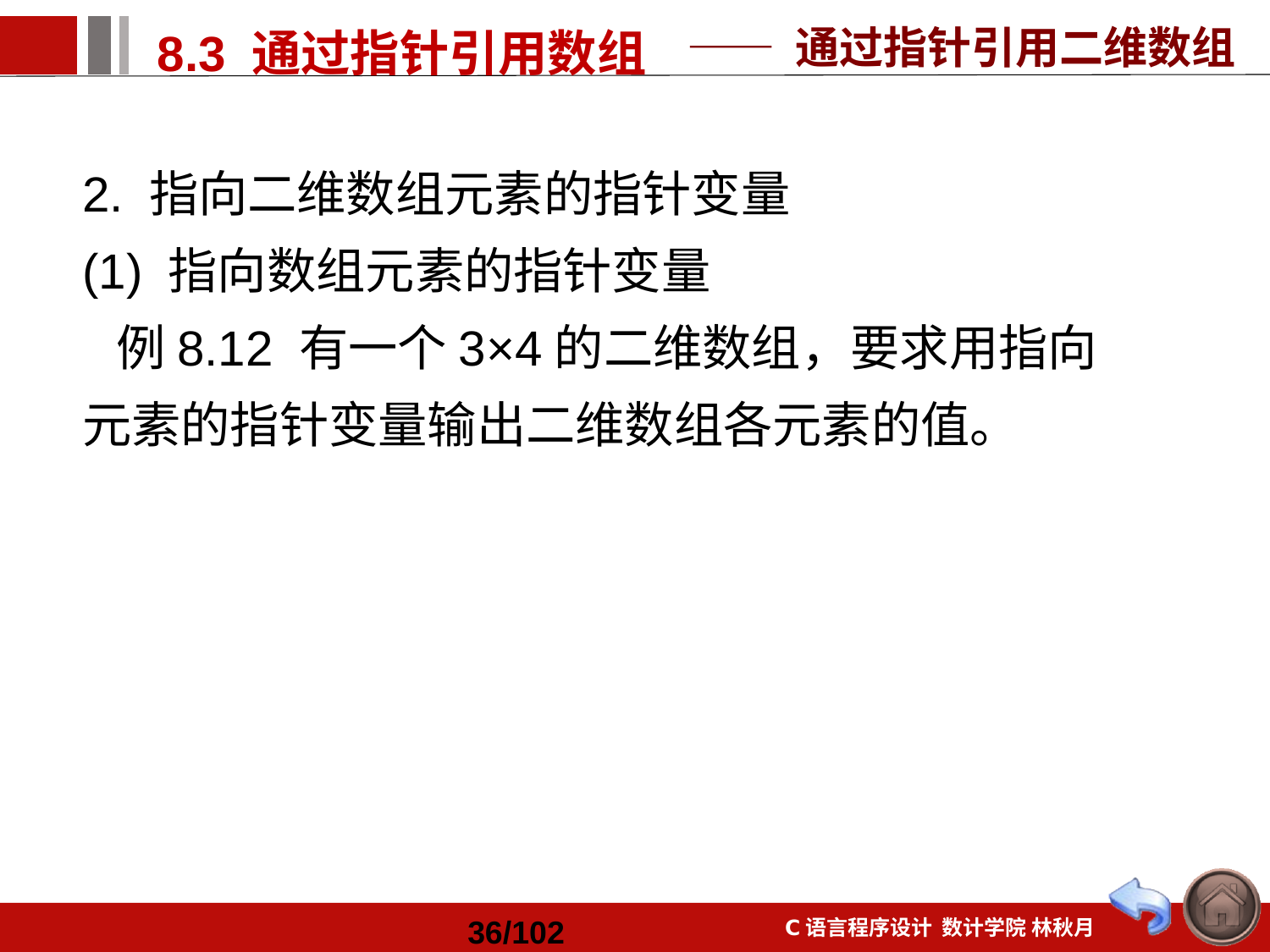

—— 通过指针引用二维数组
2. 指向二维数组元素的指针变量
(1) 指向数组元素的指针变量
  例8.12 有一个3×4的二维数组，要求用指向元素的指针变量输出二维数组各元素的值。